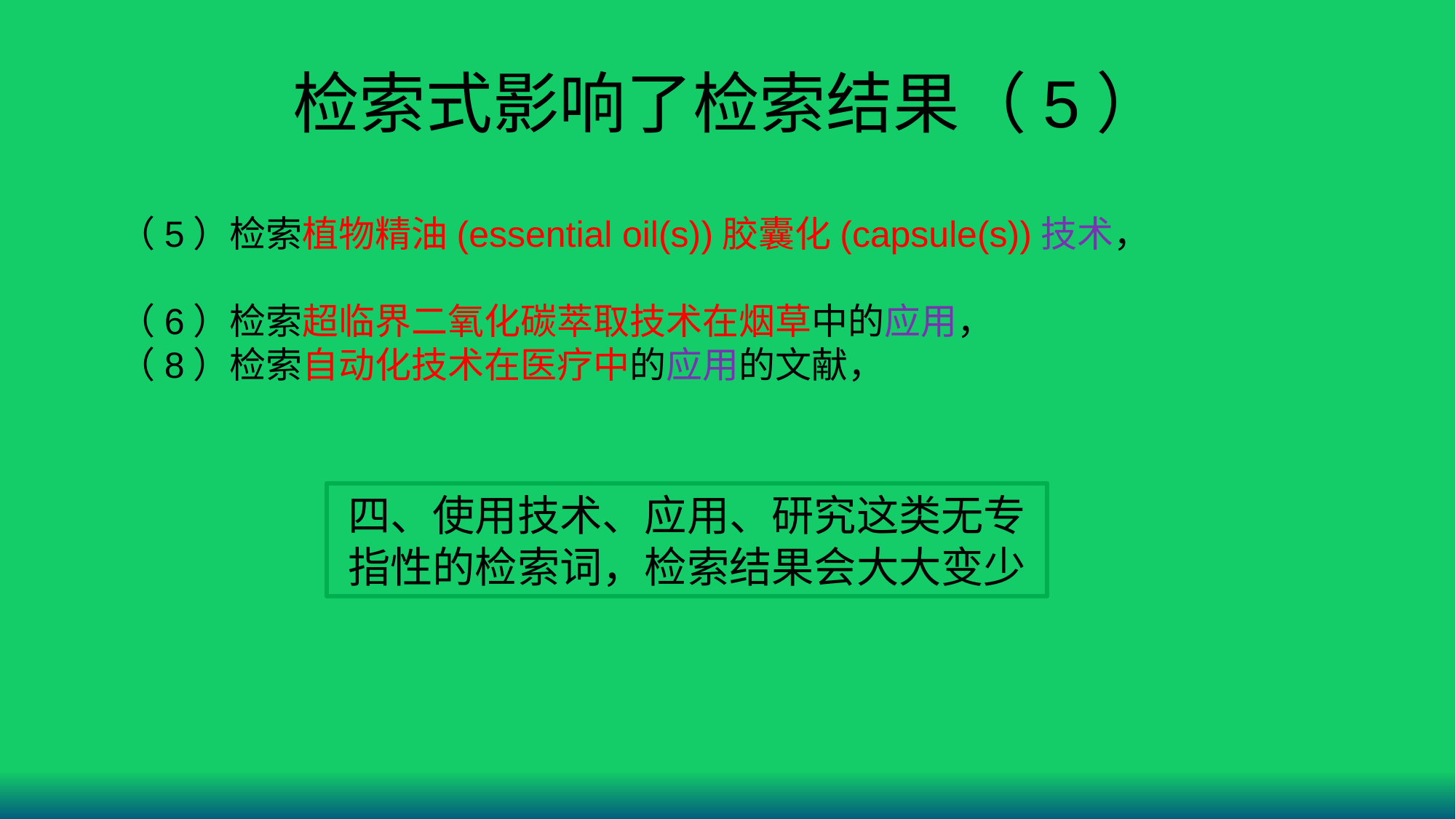

# 检索式影响了检索结果（5）
（5）检索植物精油(essential oil(s))胶囊化(capsule(s))技术，文献，内容
（6）检索超临界二氧化碳萃取技术在烟草中的应用，文献，内容
（8）检索自动化技术在医疗中的应用的文献，文献，内容
四、使用技术、应用、研究这类无专指性的检索词，检索结果会大大变少